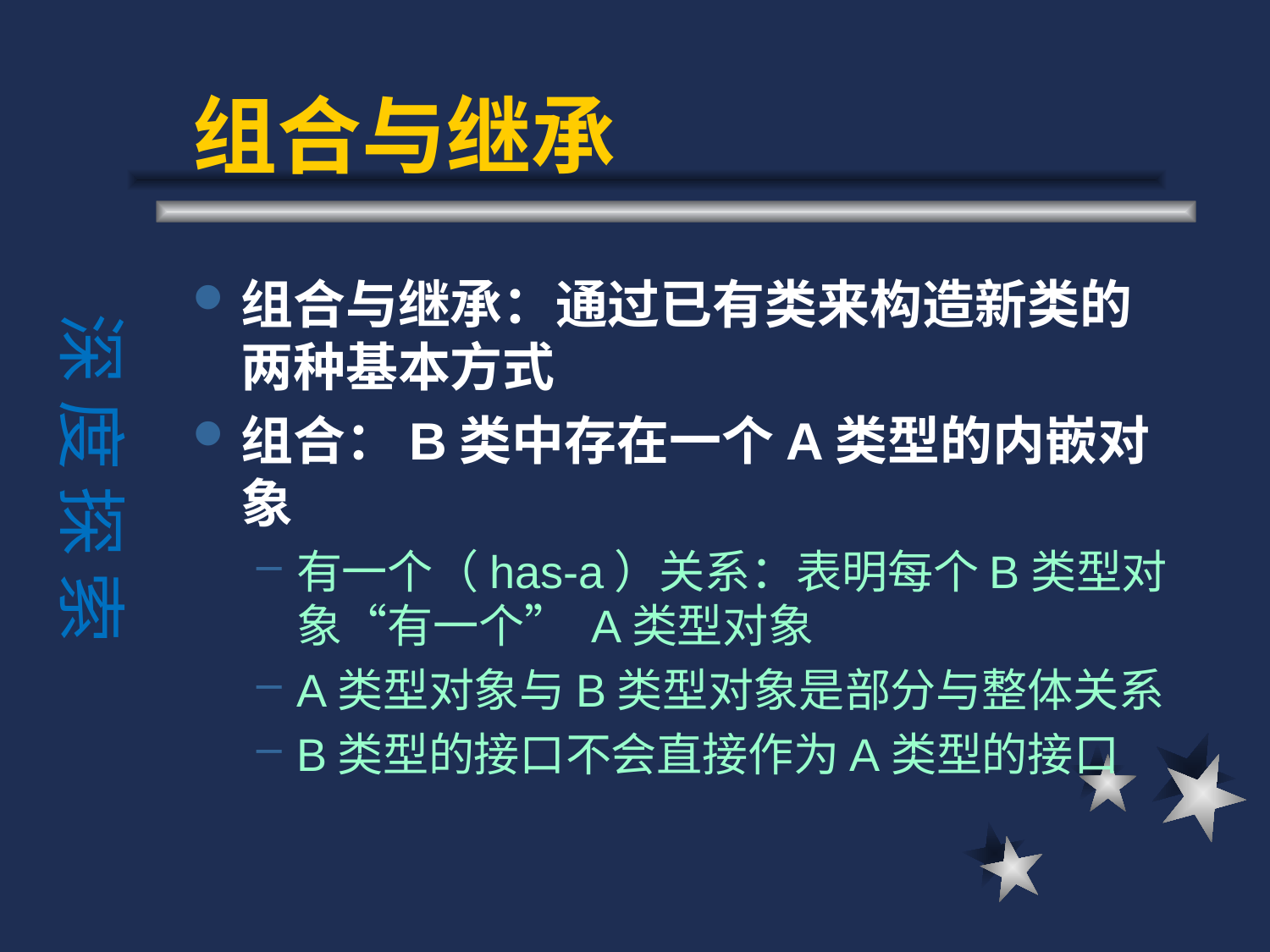

# 组合与继承
深 度 探 索
组合与继承：通过已有类来构造新类的两种基本方式
组合：B类中存在一个A类型的内嵌对象
有一个（has-a）关系：表明每个B类型对象“有一个” A类型对象
A类型对象与B类型对象是部分与整体关系
B类型的接口不会直接作为A类型的接口
56